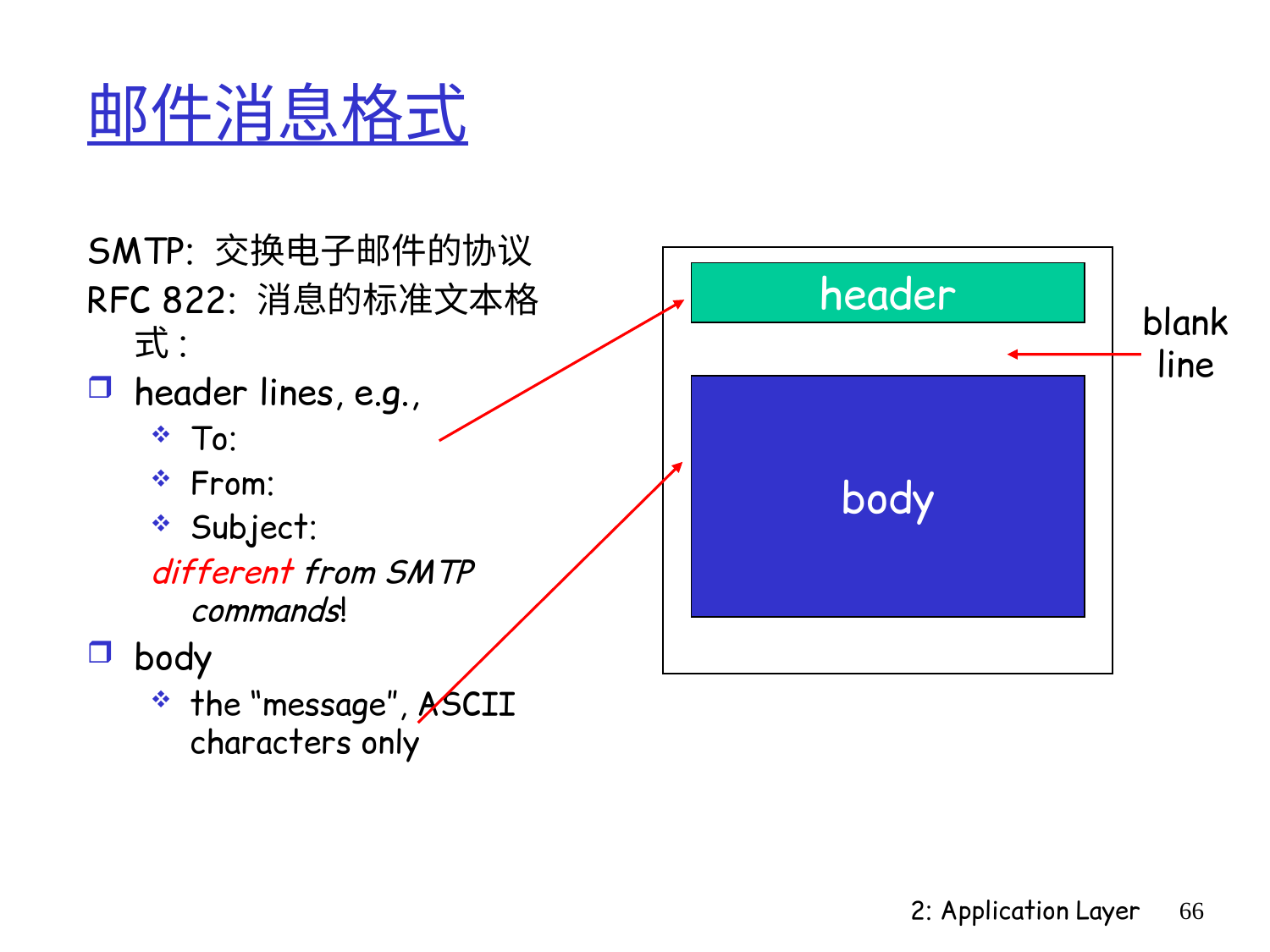

# 邮件消息格式
SMTP: 交换电子邮件的协议
RFC 822: 消息的标准文本格式:
header lines, e.g.,
To:
From:
Subject:
different from SMTP commands!
body
the “message”, ASCII characters only

header
blank
line

body

2: Application Layer
66